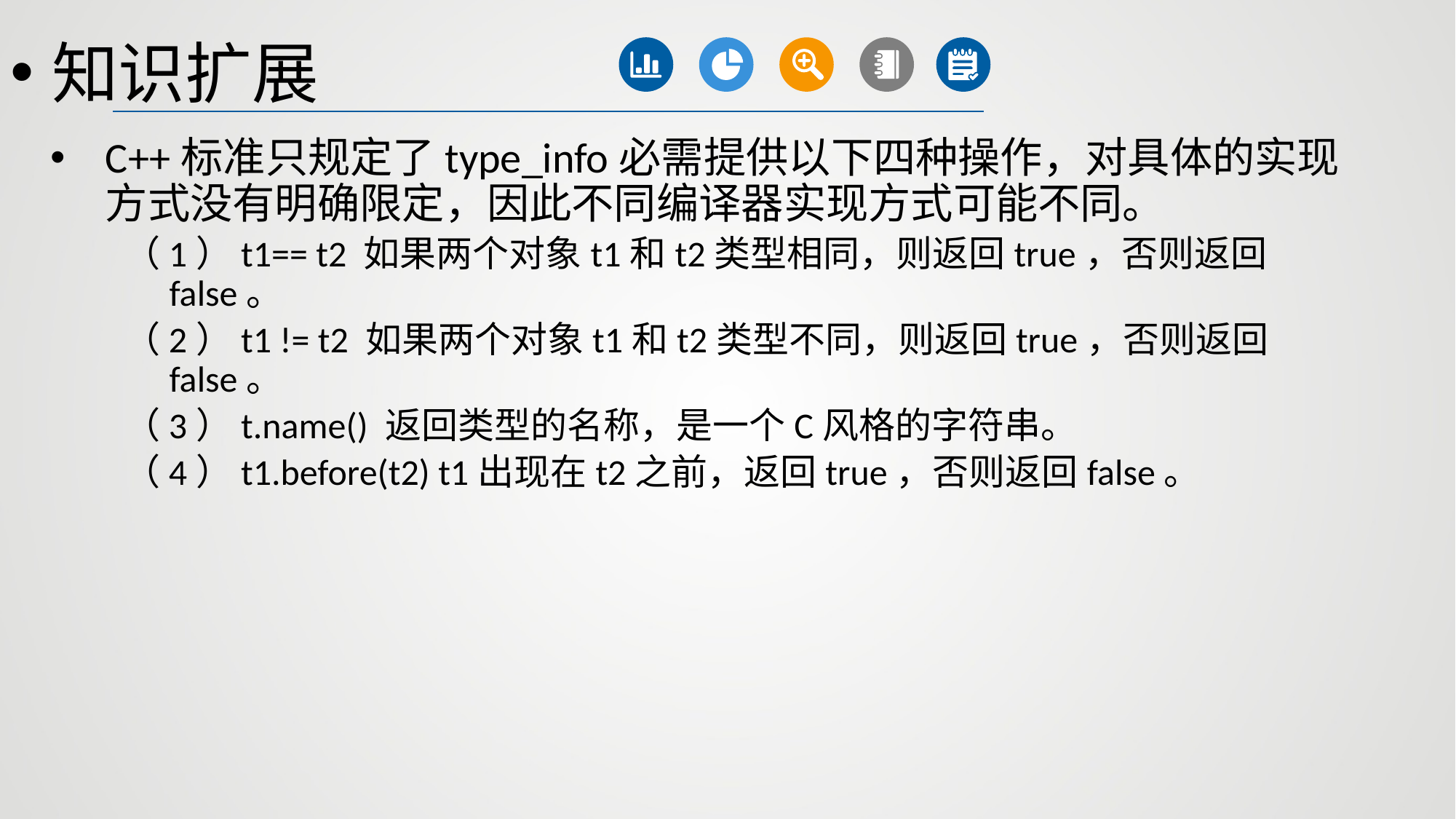

知识扩展

C++标准只规定了type_info必需提供以下四种操作，对具体的实现方式没有明确限定，因此不同编译器实现方式可能不同。
（1）t1== t2 如果两个对象t1和t2类型相同，则返回true，否则返回false。
（2）t1 != t2 如果两个对象t1和t2类型不同，则返回true，否则返回false。
（3）t.name() 返回类型的名称，是一个C风格的字符串。
（4）t1.before(t2) t1出现在t2之前，返回true，否则返回false。